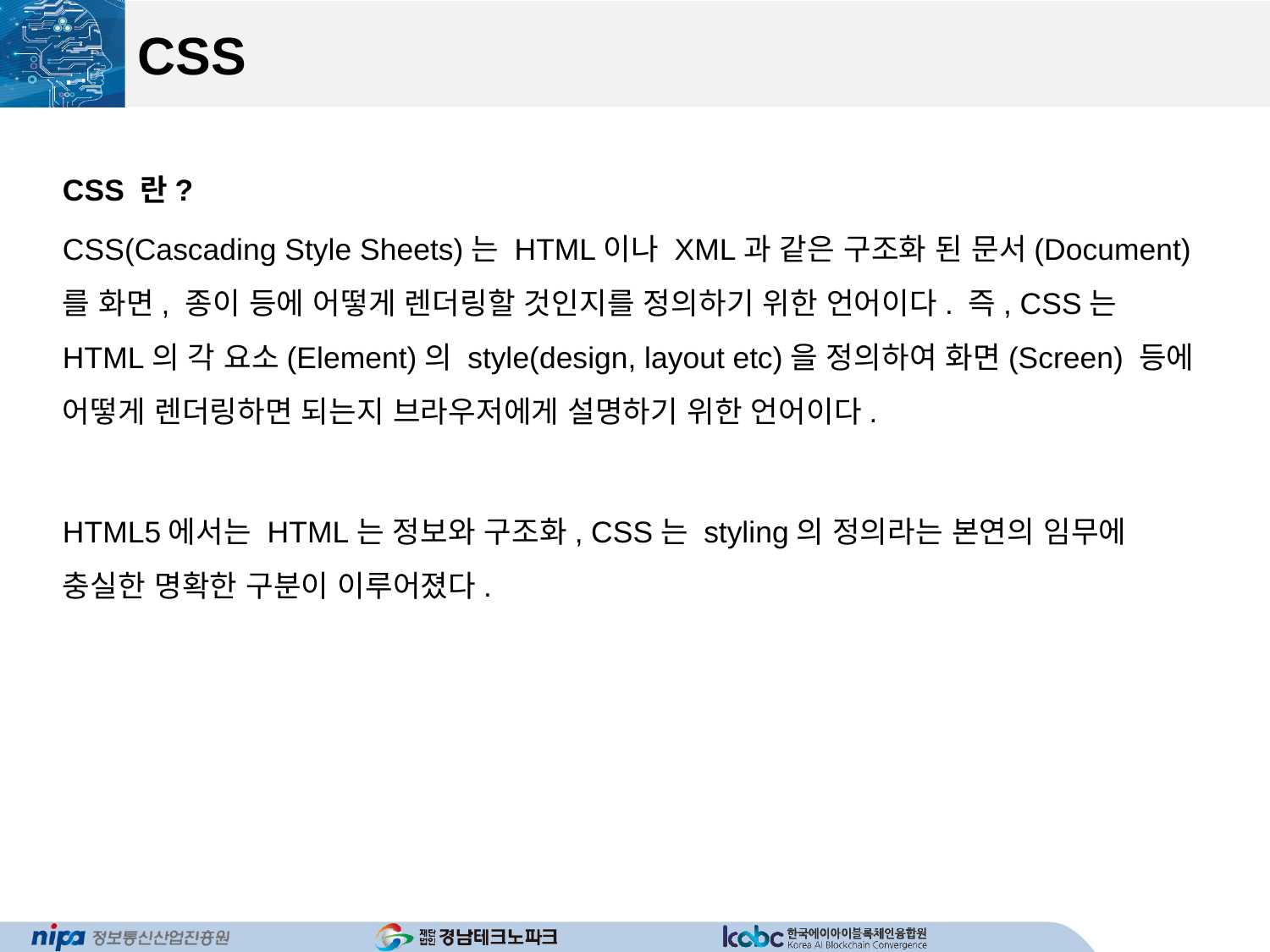

# CSS
CSS 란?
CSS(Cascading Style Sheets)는 HTML이나 XML과 같은 구조화 된 문서(Document)를 화면, 종이 등에 어떻게 렌더링할 것인지를 정의하기 위한 언어이다. 즉, CSS는 HTML의 각 요소(Element)의 style(design, layout etc)을 정의하여 화면(Screen) 등에 어떻게 렌더링하면 되는지 브라우저에게 설명하기 위한 언어이다.

HTML5에서는 HTML는 정보와 구조화, CSS는 styling의 정의라는 본연의 임무에 충실한 명확한 구분이 이루어졌다.